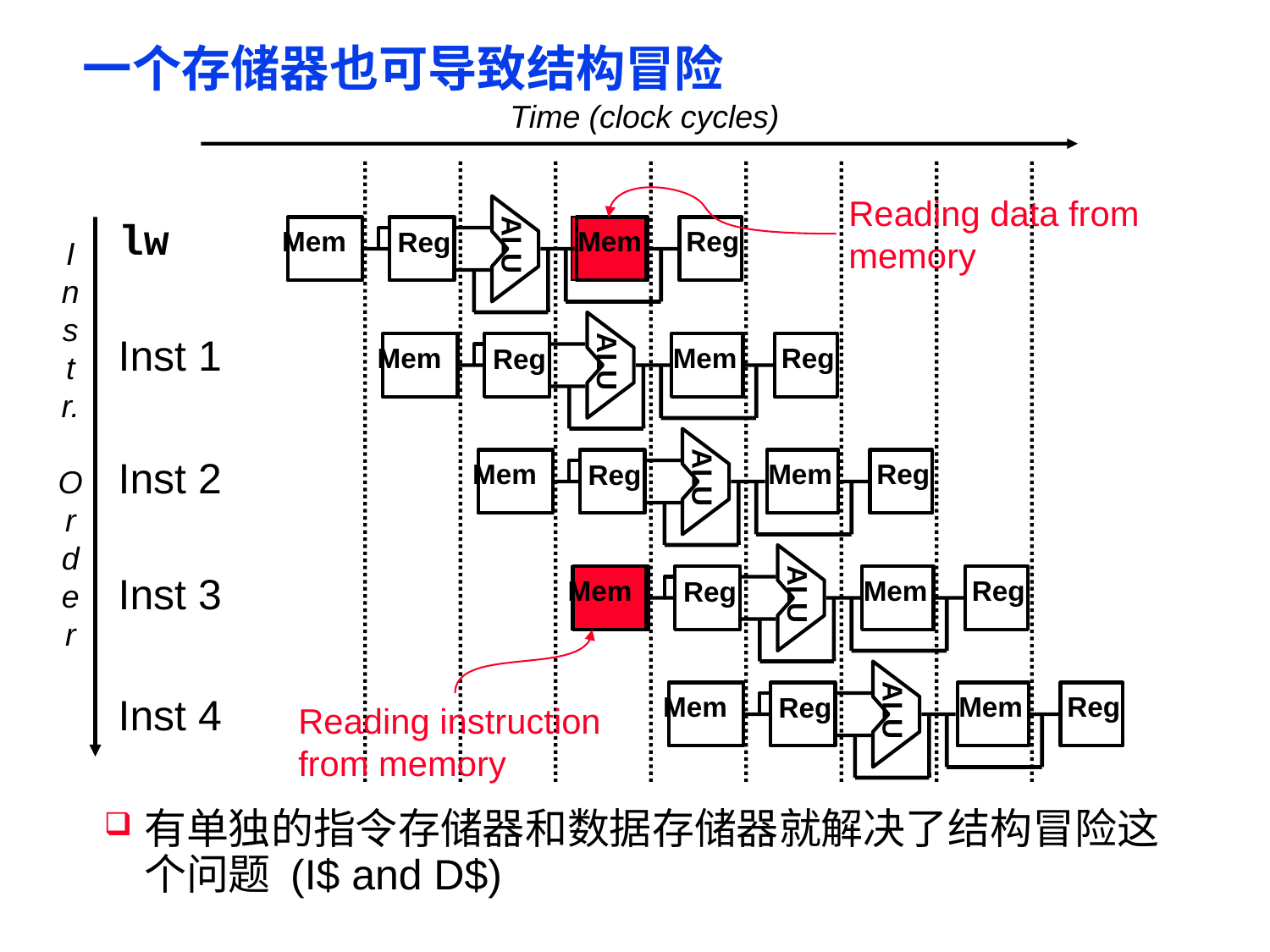

# 一个存储器也可导致结构冒险
Time (clock cycles)

Reading data from memory

ALU

Mem

Mem
Reg
Reg

lw

I
n
s
t
r.

O
r
d
e
r

ALU

Mem

Mem
Reg
Reg

Inst 1

ALU

Mem

Mem
Reg
Reg

Inst 2

ALU

Mem

Mem
Reg
Reg

Inst 3

Reading instruction from memory

ALU

Mem

Mem
Reg
Reg

Inst 4
有单独的指令存储器和数据存储器就解决了结构冒险这个问题 (I$ and D$)